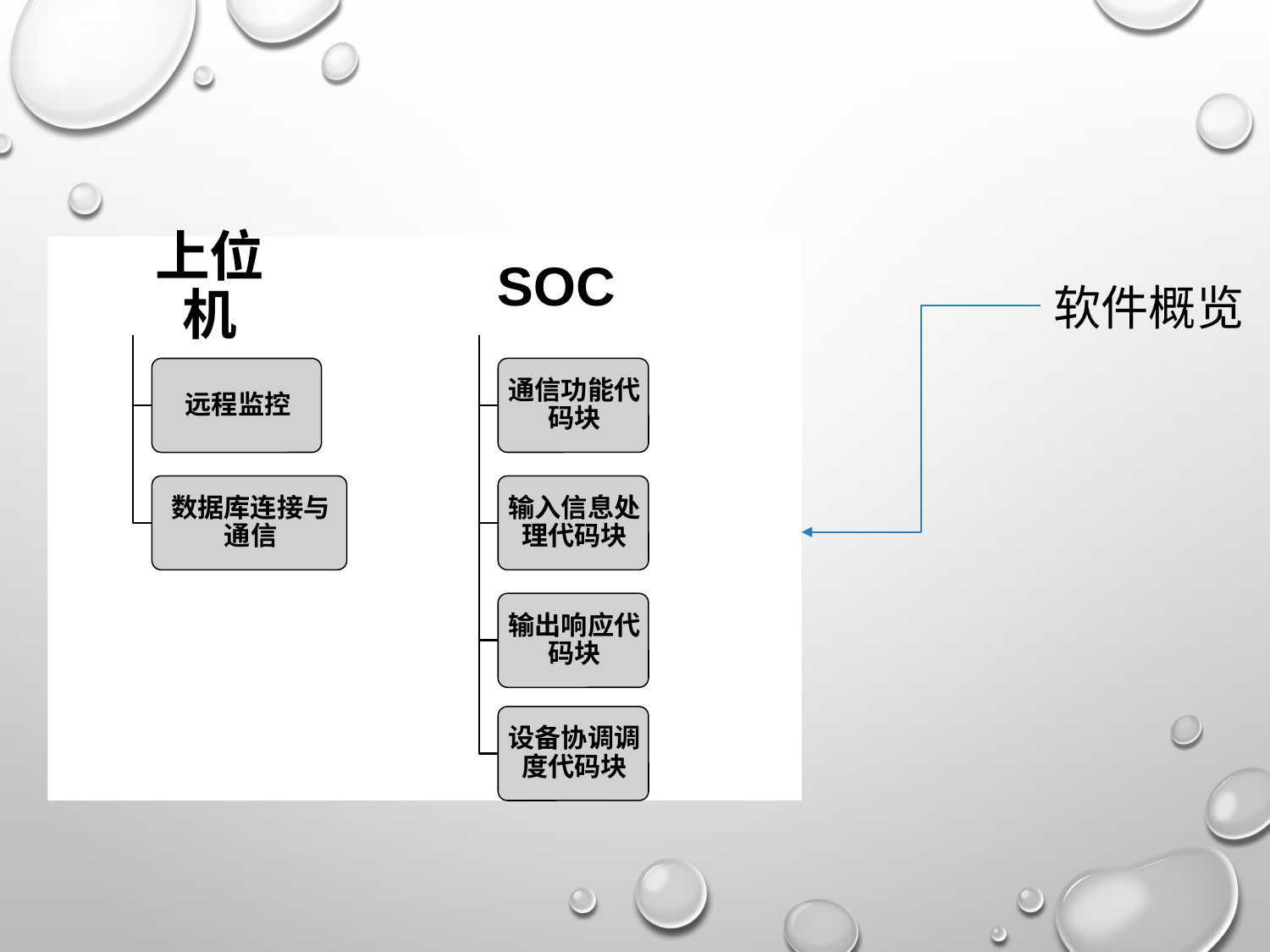

上位机
远程监控
数据库连接与通信
SOC
通信功能代码块
输入信息处理代码块
输出响应代码块
设备协调调度代码块
软件概览